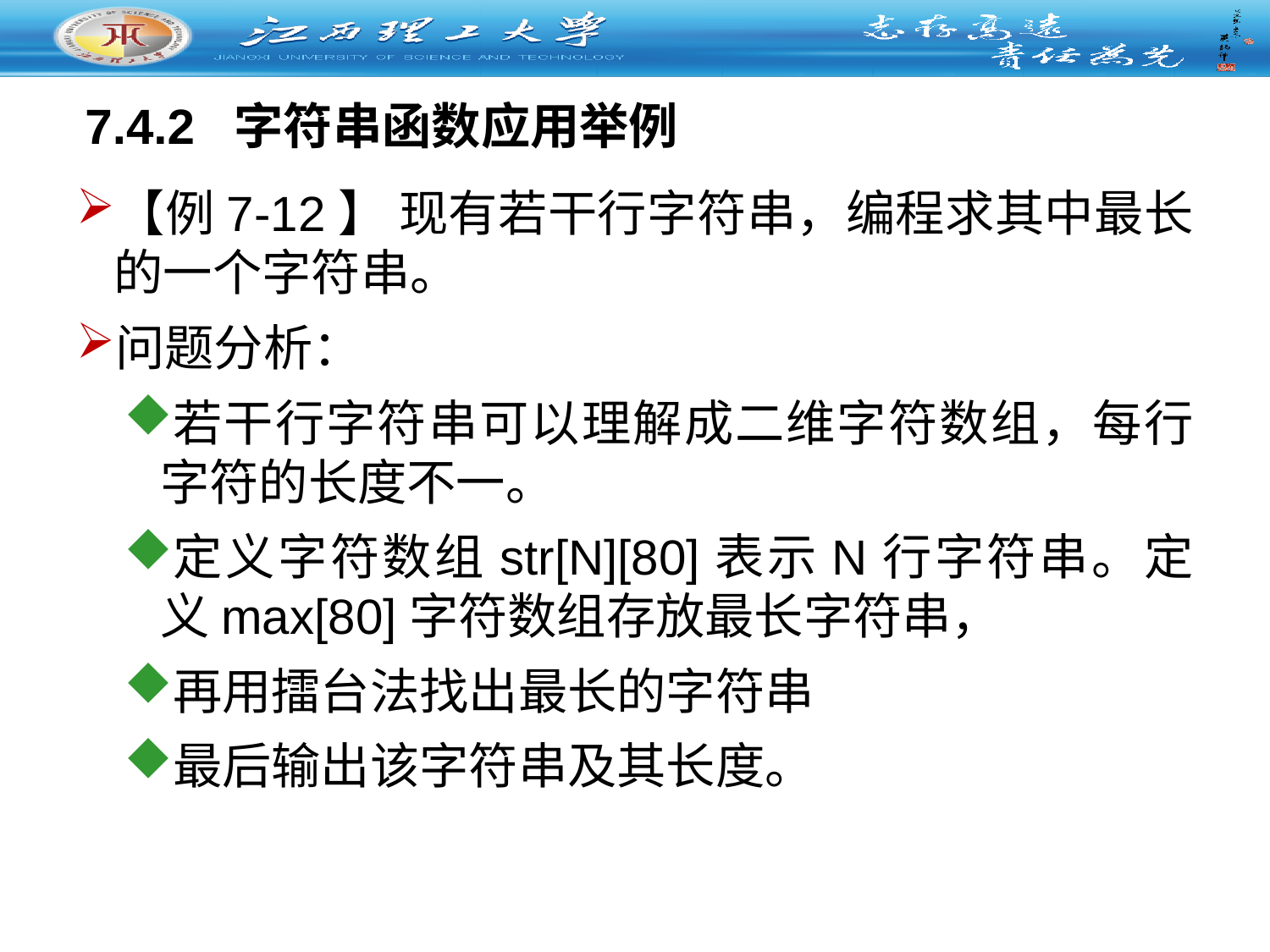

# 7.4.2  字符串函数应用举例
【例7-12】 现有若干行字符串，编程求其中最长的一个字符串。
问题分析：
若干行字符串可以理解成二维字符数组，每行字符的长度不一。
定义字符数组str[N][80]表示N行字符串。定义max[80]字符数组存放最长字符串，
再用擂台法找出最长的字符串
最后输出该字符串及其长度。